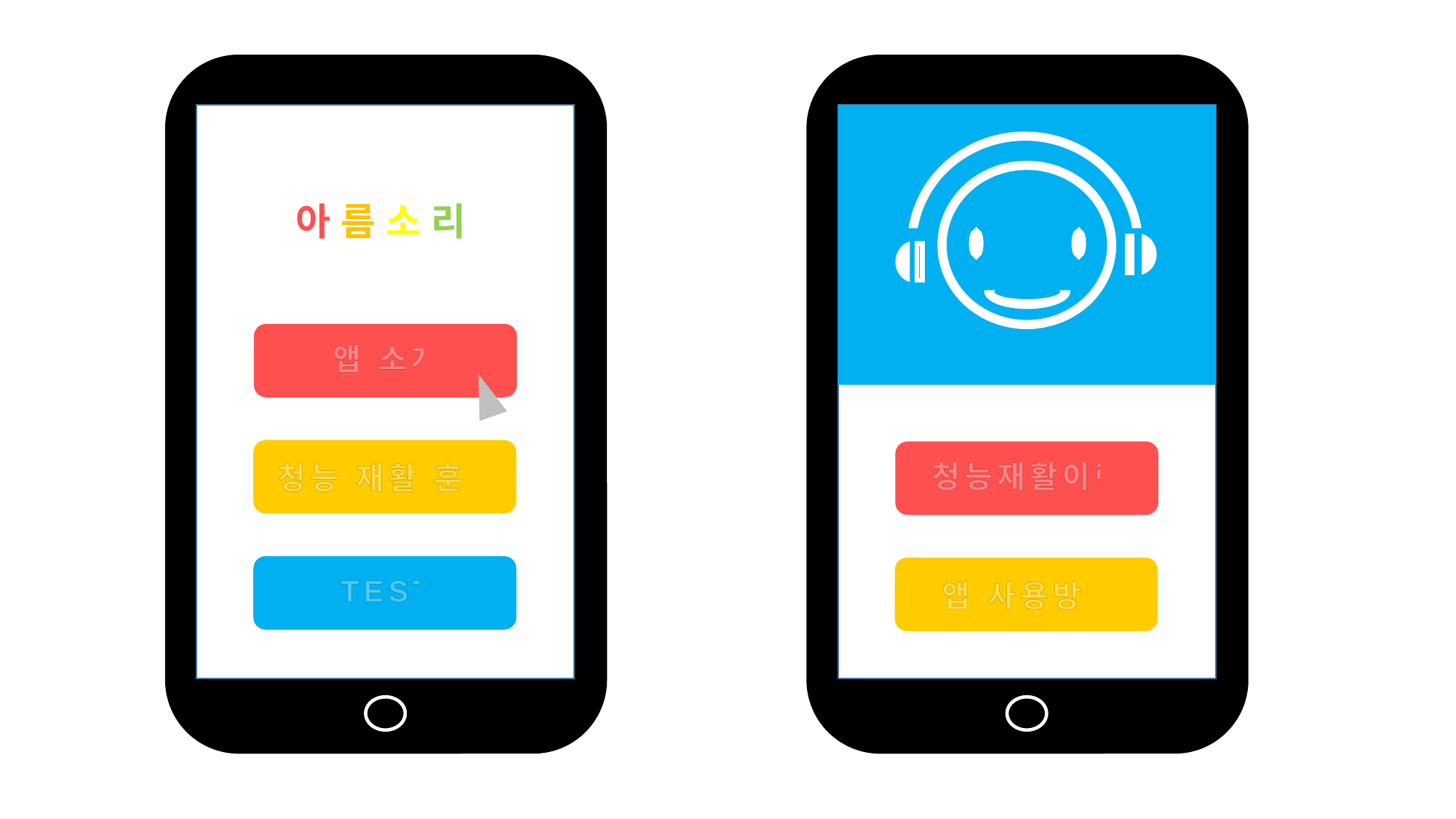

아 름 소 리

앱 소개

청능재활이란
청능 재활 훈련

TEST
앱 사용방법